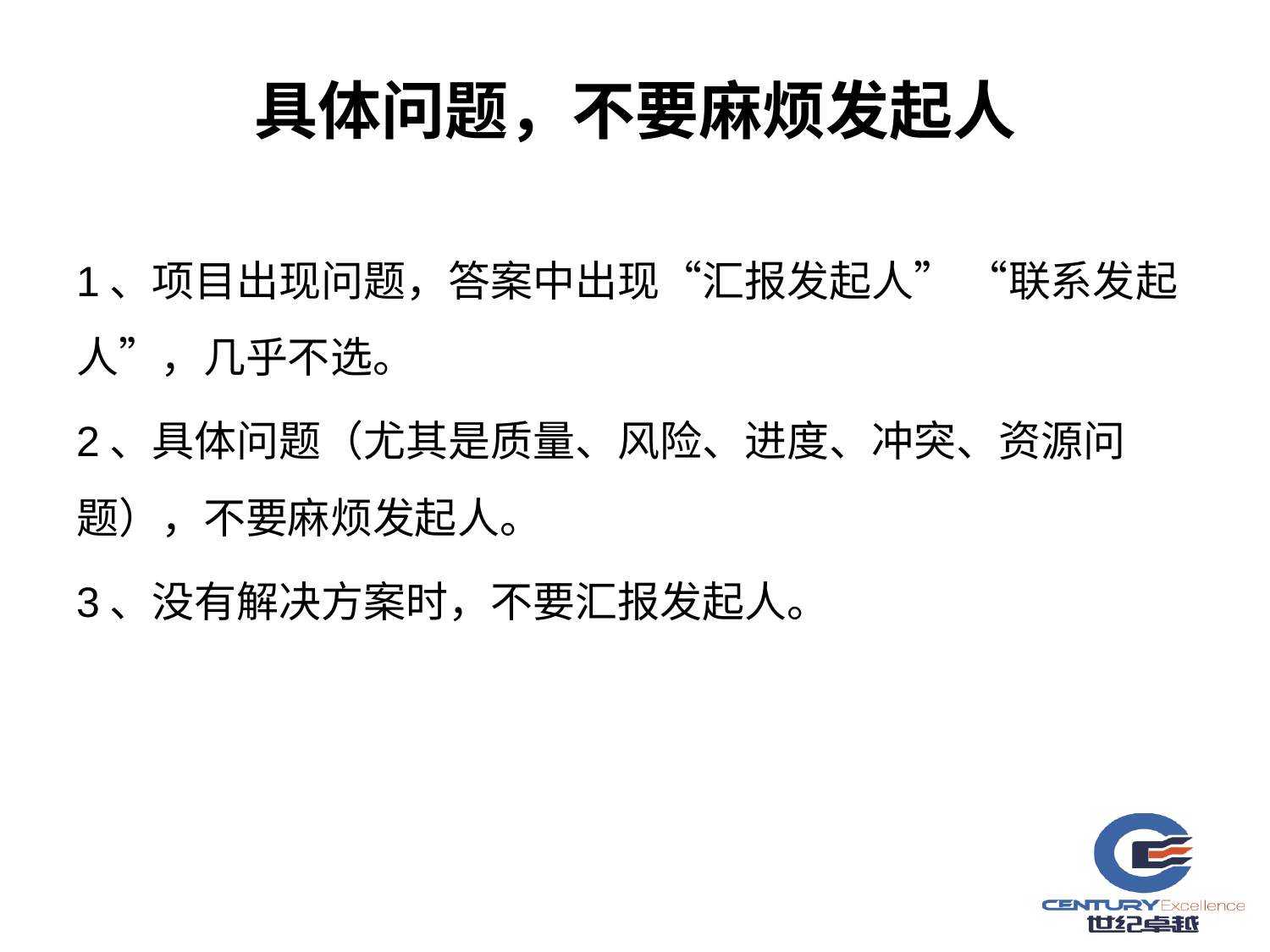

# 具体问题，不要麻烦发起人
1、项目出现问题，答案中出现“汇报发起人” “联系发起人”，几乎不选。
2、具体问题（尤其是质量、风险、进度、冲突、资源问题），不要麻烦发起人。
3、没有解决方案时，不要汇报发起人。